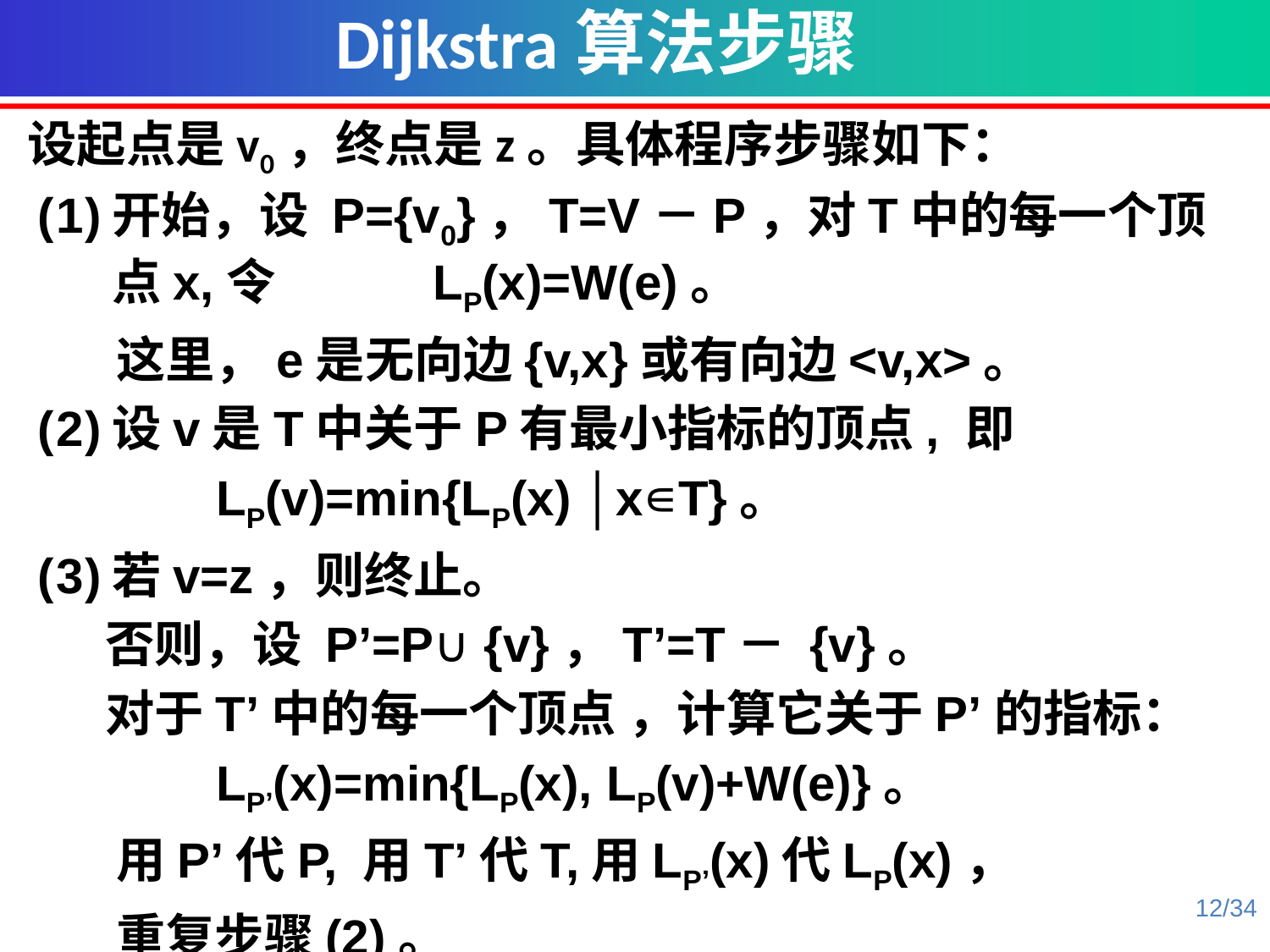

Dijkstra算法步骤
设起点是v0，终点是z。具体程序步骤如下：
开始，设 P={v0}，T=V－P，对T中的每一个顶点x,令             LP(x)=W(e)。
      这里，e是无向边{v,x}或有向边<v,x>。
设v是T中关于P有最小指标的顶点, 即
             LP(v)=min{LP(x) │x∊T}。
若v=z，则终止。
     否则，设 P’=P∪ {v}，T’=T－ {v}。
     对于T’中的每一个顶点 ，计算它关于P’的指标：
             LP’(x)=min{LP(x), LP(v)+W(e)}。
      用P’代P, 用T’代T,用LP’(x)代LP(x)，
      重复步骤(2)。
12/34